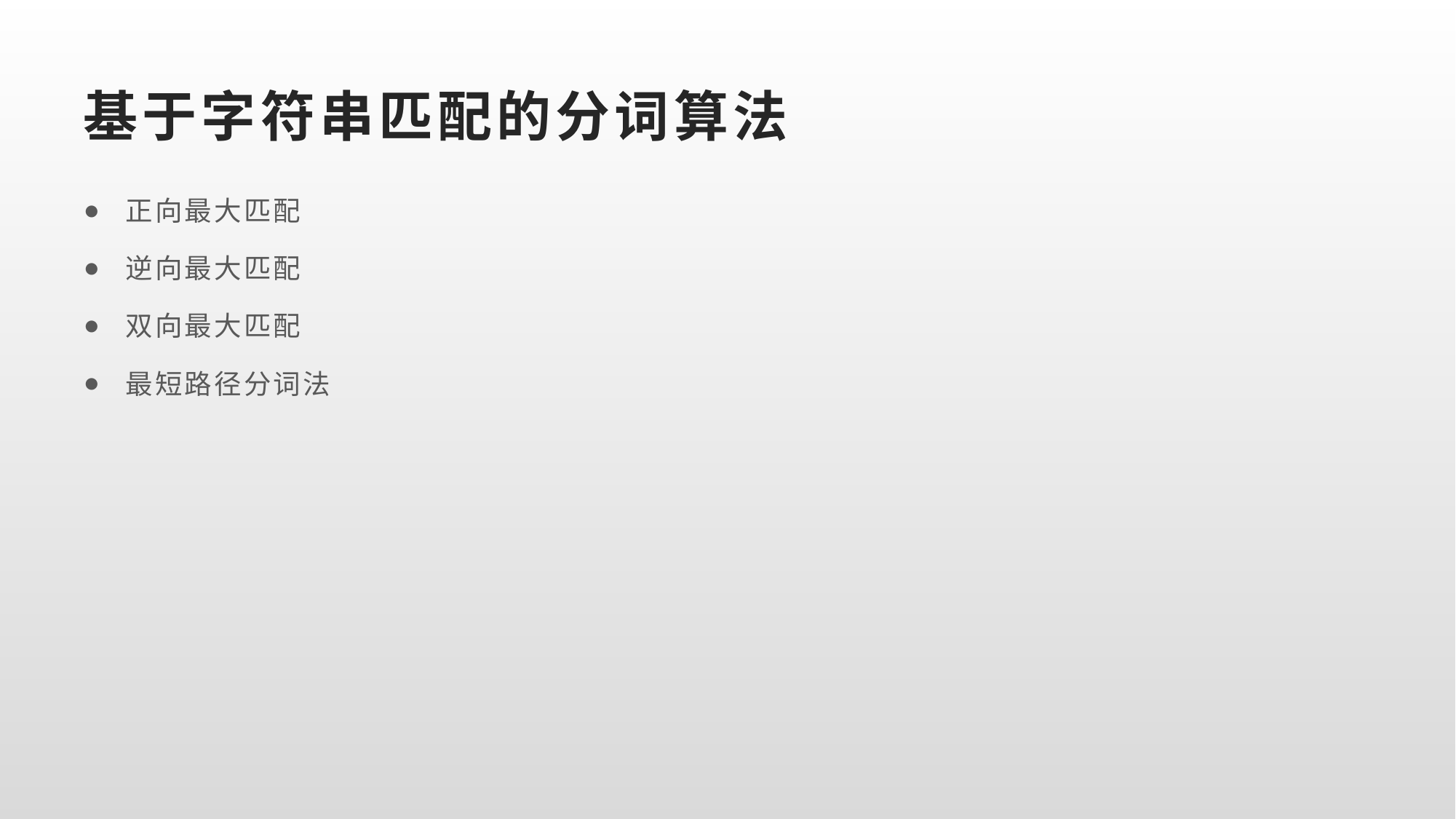

# 基于字符串匹配的分词算法
 正向最大匹配
 逆向最大匹配
 双向最大匹配
 最短路径分词法